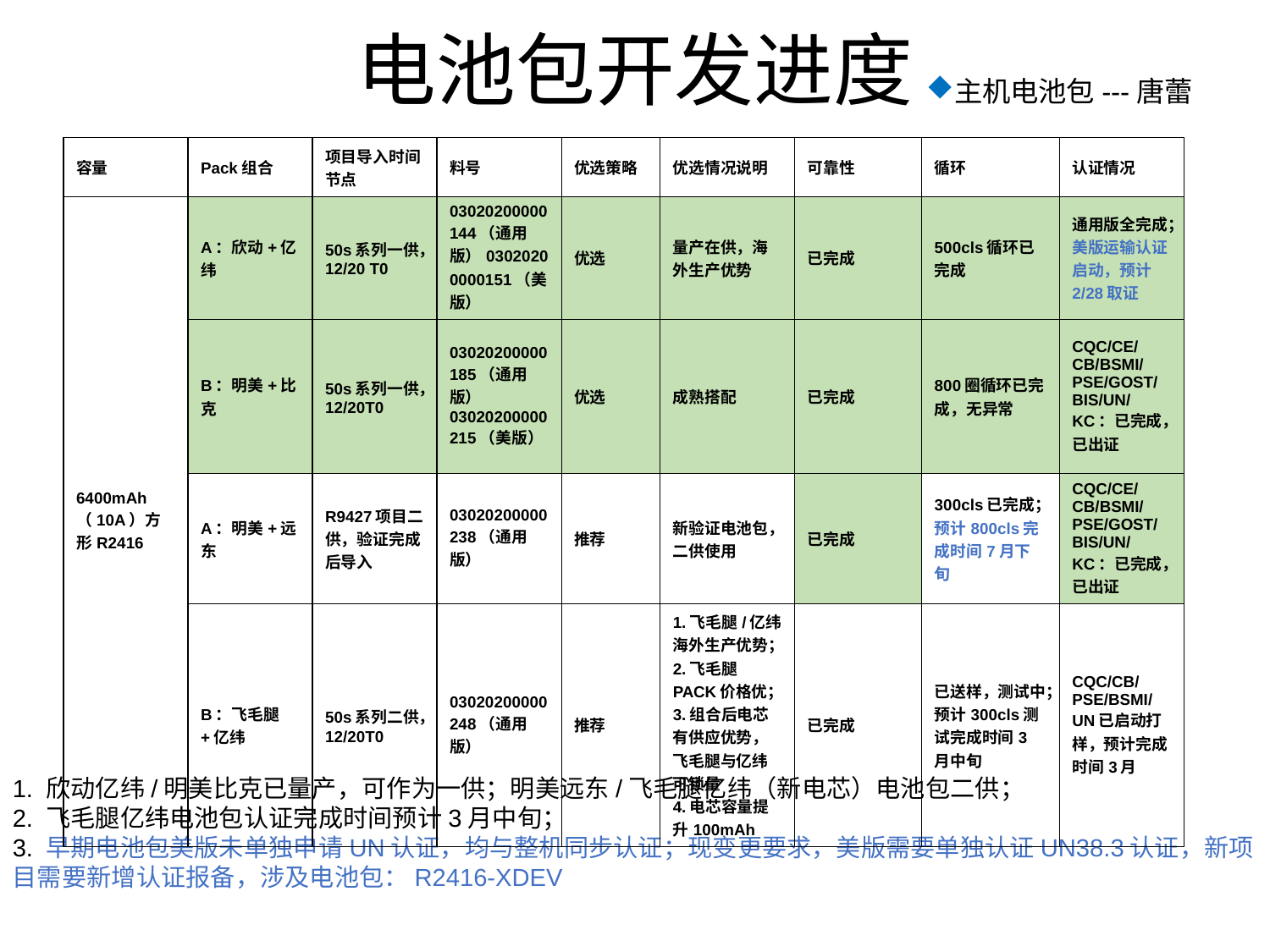

# 电池包开发进度
主机电池包---唐蕾
| 容量 | Pack组合 | 项目导入时间节点 | 料号 | 优选策略 | 优选情况说明 | 可靠性 | 循环 | 认证情况 |
| --- | --- | --- | --- | --- | --- | --- | --- | --- |
| 6400mAh （10A）方形R2416 | A：欣动+亿纬 | 50s系列一供，12/20 T0 | 03020200000144（通用版）03020200000151（美版） | 优选 | 量产在供，海外生产优势 | 已完成 | 500cls循环已完成 | 通用版全完成； 美版运输认证启动，预计2/28取证 |
|  | B：明美+比克 | 50s系列一供，12/20T0 | 03020200000185（通用版） 03020200000215（美版） | 优选 | 成熟搭配 | 已完成 | 800圈循环已完成，无异常 | CQC/CE/CB/BSMI/PSE/GOST/BIS/UN/KC：已完成，已出证 |
|  | A：明美+远东 | R9427项目二供，验证完成后导入 | 03020200000238（通用版） | 推荐 | 新验证电池包，二供使用 | 已完成 | 300cls已完成；预计800cls完成时间7月下旬 | CQC/CE/CB/BSMI/PSE/GOST/BIS/UN/KC：已完成，已出证 |
|  | B：飞毛腿+亿纬 | 50s系列二供，12/20T0 | 03020200000248（通用版） | 推荐 | 1.飞毛腿/亿纬海外生产优势； 2.飞毛腿PACK价格优； 3.组合后电芯有供应优势，飞毛腿与亿纬可锁量 4.电芯容量提升100mAh | 已完成 | 已送样，测试中；预计300cls测试完成时间3月中旬 | CQC/CB/PSE/BSMI/UN已启动打样，预计完成时间3月 |
1. 欣动亿纬/明美比克已量产，可作为一供；明美远东/飞毛腿亿纬（新电芯）电池包二供；
2. 飞毛腿亿纬电池包认证完成时间预计3月中旬；
3. 早期电池包美版未单独申请UN认证，均与整机同步认证；现变更要求，美版需要单独认证UN38.3认证，新项目需要新增认证报备，涉及电池包：R2416-XDEV